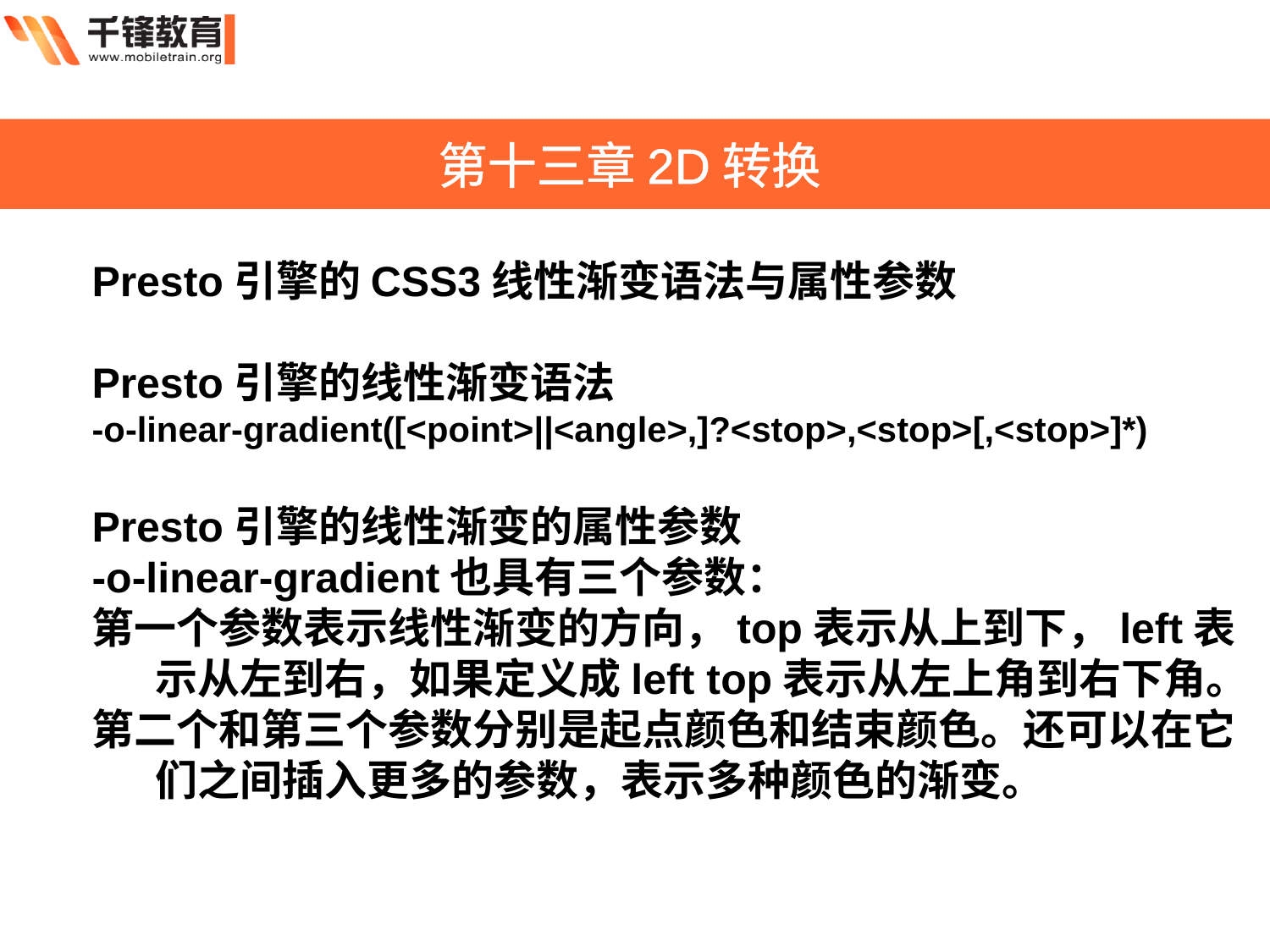

第十三章2D转换
Presto引擎的CSS3线性渐变语法与属性参数

Presto引擎的线性渐变语法
-o-linear-gradient([<point>||<angle>,]?<stop>,<stop>[,<stop>]*)

Presto引擎的线性渐变的属性参数
-o-linear-gradient也具有三个参数：
第一个参数表示线性渐变的方向，top表示从上到下，left表示从左到右，如果定义成left top表示从左上角到右下角。
第二个和第三个参数分别是起点颜色和结束颜色。还可以在它们之间插入更多的参数，表示多种颜色的渐变。